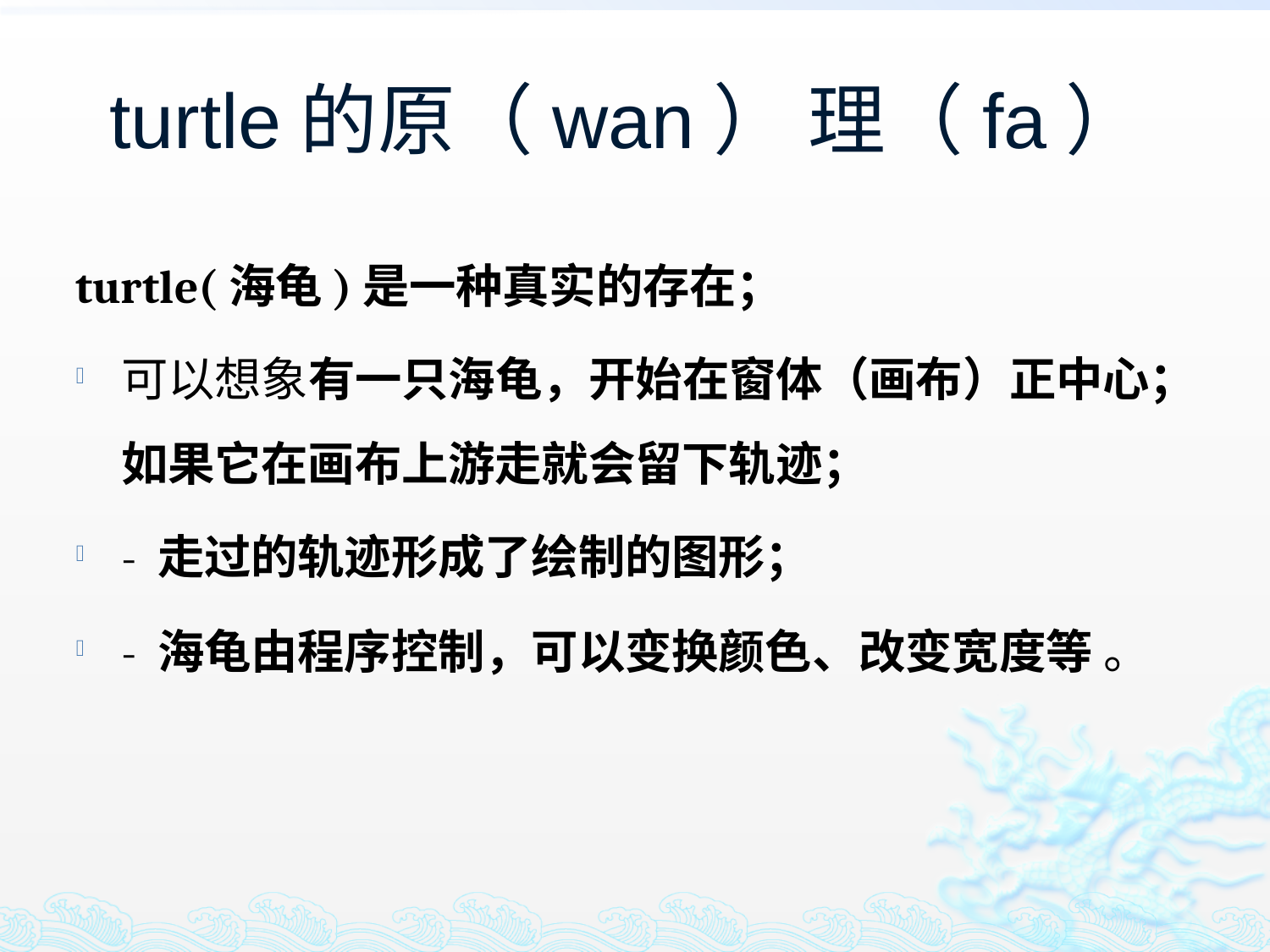

# turtle的原（wan） 理（fa）
turtle(海龟)是一种真实的存在；
可以想象有一只海龟，开始在窗体（画布）正中心；如果它在画布上游走就会留下轨迹；
- 走过的轨迹形成了绘制的图形；
- 海龟由程序控制，可以变换颜色、改变宽度等 。